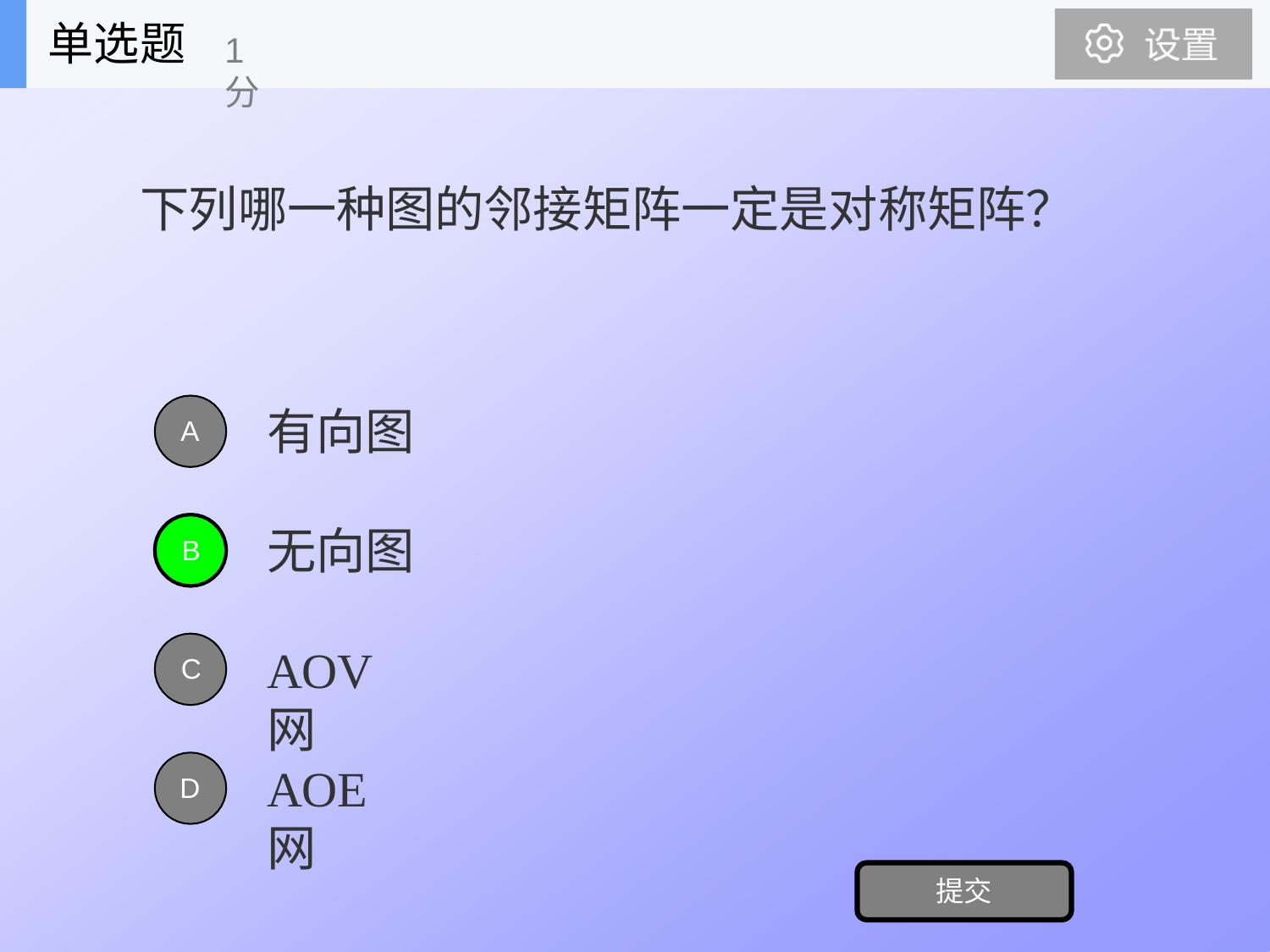

单选题
1分
# 下列哪一种图的邻接矩阵一定是对称矩阵？

有向图
A

无向图
B

AOV网
C

AOE网
D

提交